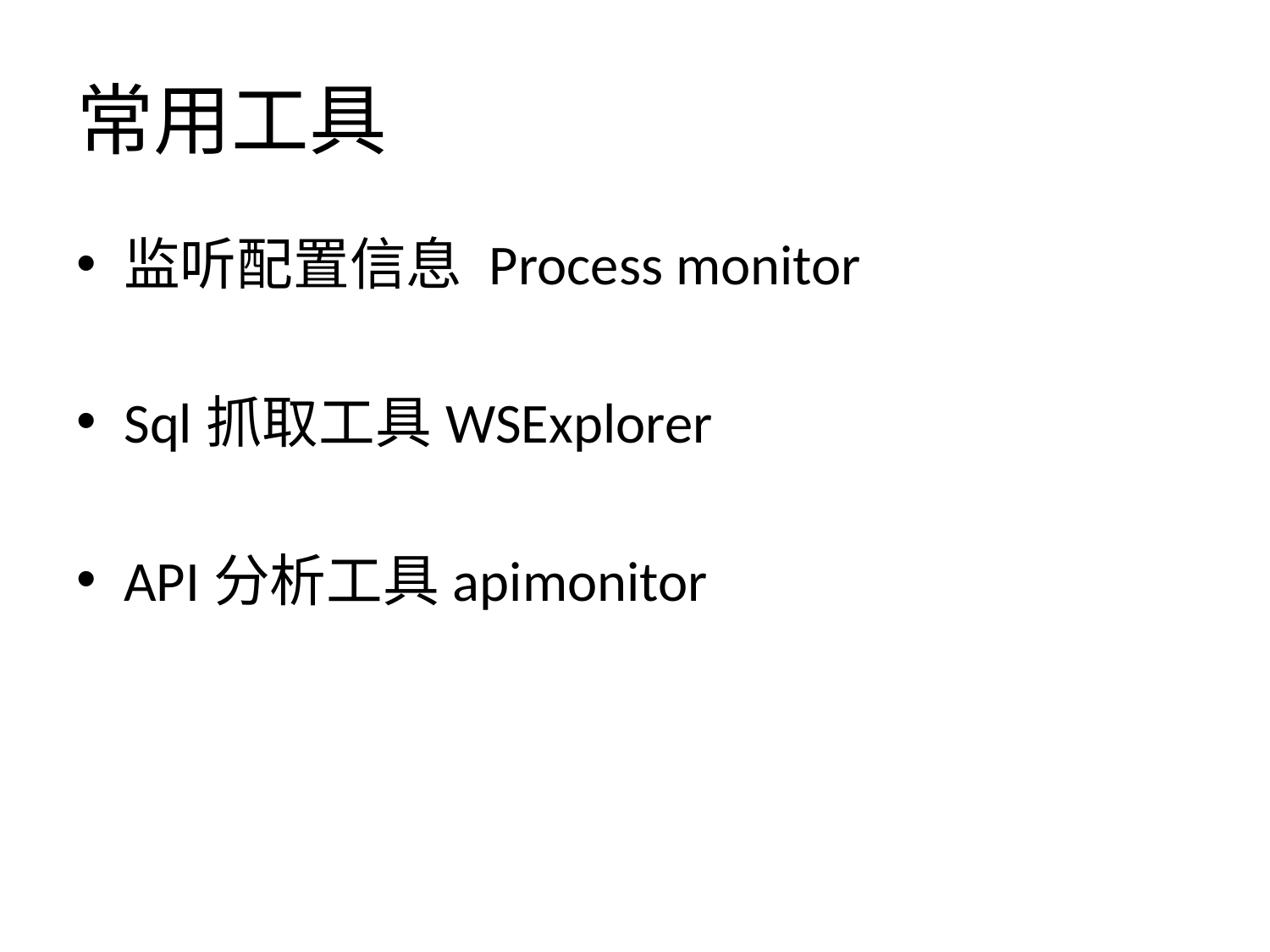

# 常用工具
监听配置信息 Process monitor

Sql抓取工具WSExplorer

API分析工具apimonitor